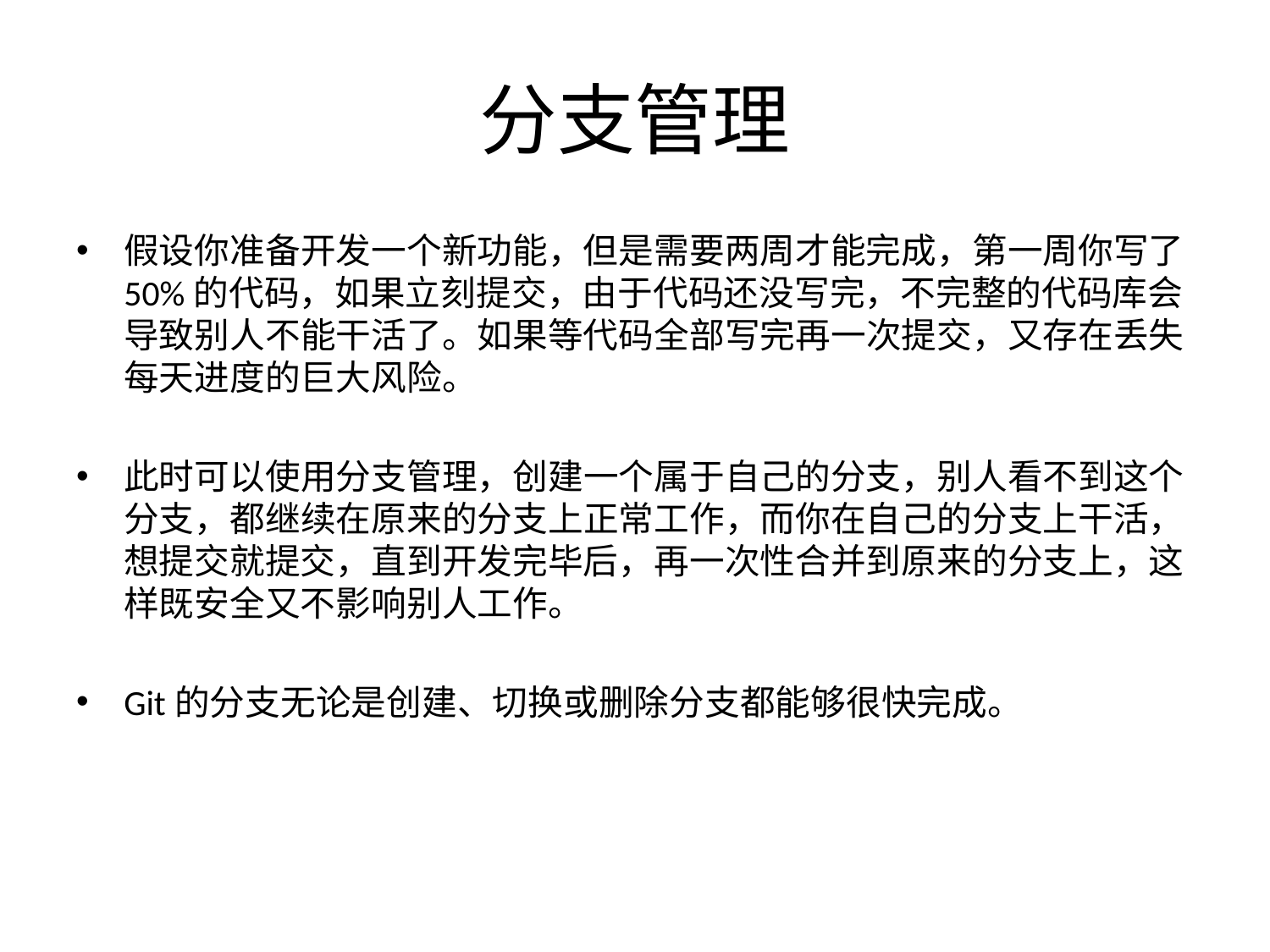

# 分支管理
假设你准备开发一个新功能，但是需要两周才能完成，第一周你写了50%的代码，如果立刻提交，由于代码还没写完，不完整的代码库会导致别人不能干活了。如果等代码全部写完再一次提交，又存在丢失每天进度的巨大风险。

此时可以使用分支管理，创建一个属于自己的分支，别人看不到这个分支，都继续在原来的分支上正常工作，而你在自己的分支上干活，想提交就提交，直到开发完毕后，再一次性合并到原来的分支上，这样既安全又不影响别人工作。

Git的分支无论是创建、切换或删除分支都能够很快完成。